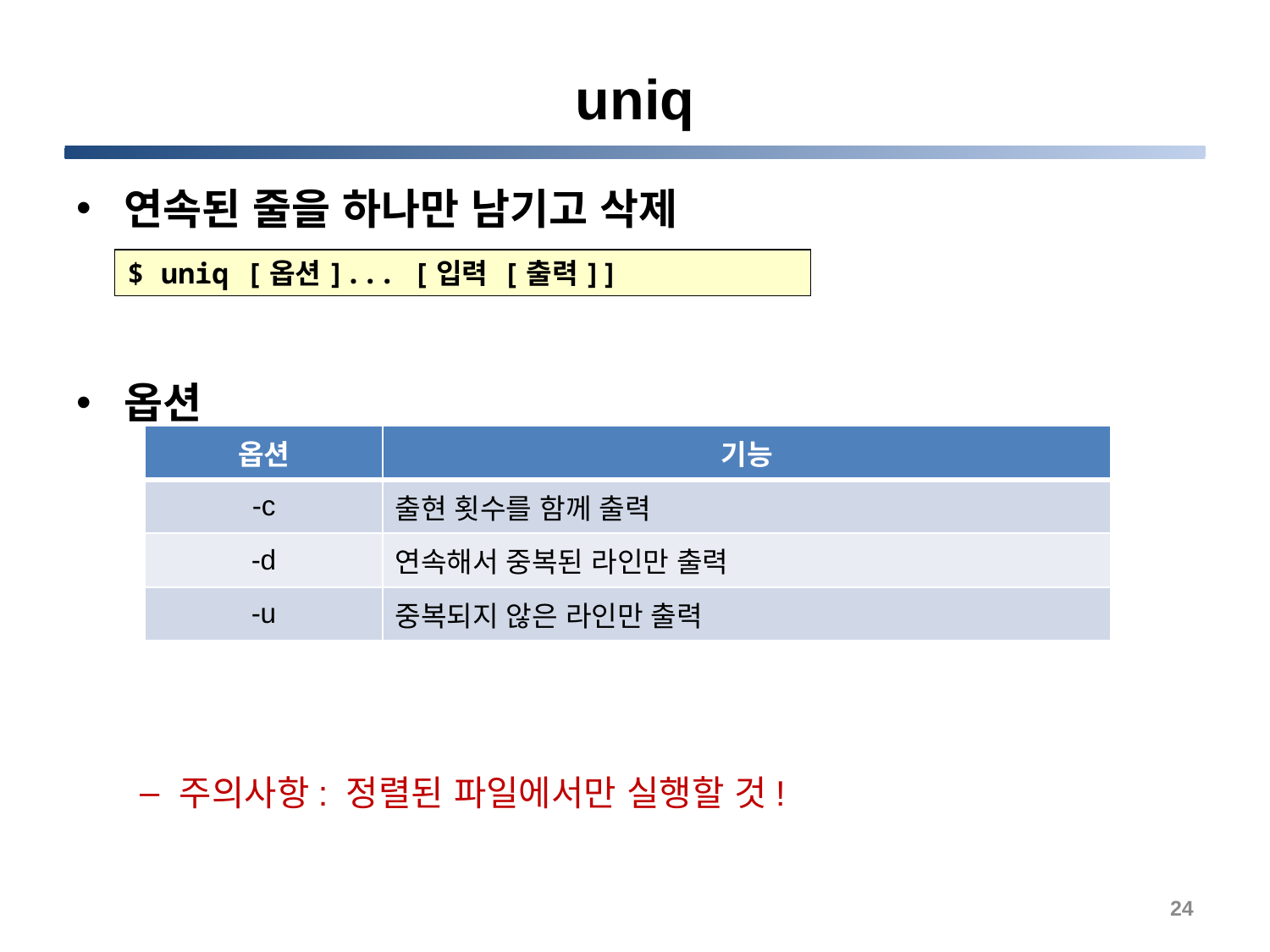

# uniq
연속된 줄을 하나만 남기고 삭제

옵션

주의사항: 정렬된 파일에서만 실행할 것!

$ uniq [옵션]... [입력 [출력]]
| 옵션 | 기능 |
| --- | --- |
| -c | 출현 횟수를 함께 출력 |
| -d | 연속해서 중복된 라인만 출력 |
| -u | 중복되지 않은 라인만 출력 |
24